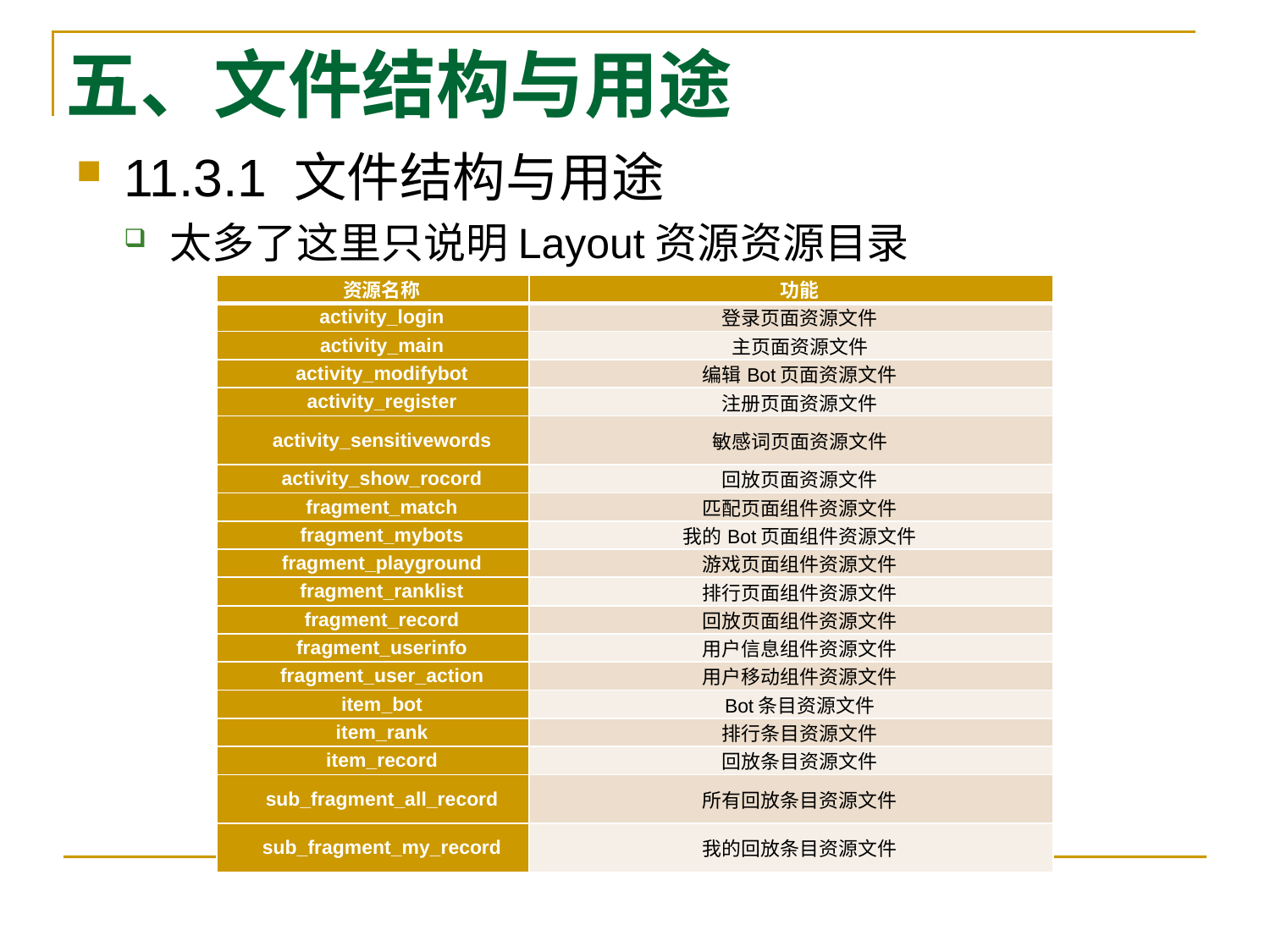

# 五、文件结构与用途
11.3.1 文件结构与用途
太多了这里只说明Layout资源资源目录

| 资源名称 | 功能 |
| --- | --- |
| activity\_login | 登录页面资源文件 |
| activity\_main | 主页面资源文件 |
| activity\_modifybot | 编辑Bot页面资源文件 |
| activity\_register | 注册页面资源文件 |
| activity\_sensitivewords | 敏感词页面资源文件 |
| activity\_show\_rocord | 回放页面资源文件 |
| fragment\_match | 匹配页面组件资源文件 |
| fragment\_mybots | 我的Bot页面组件资源文件 |
| fragment\_playground | 游戏页面组件资源文件 |
| fragment\_ranklist | 排行页面组件资源文件 |
| fragment\_record | 回放页面组件资源文件 |
| fragment\_userinfo | 用户信息组件资源文件 |
| fragment\_user\_action | 用户移动组件资源文件 |
| item\_bot | Bot条目资源文件 |
| item\_rank | 排行条目资源文件 |
| item\_record | 回放条目资源文件 |
| sub\_fragment\_all\_record | 所有回放条目资源文件 |
| sub\_fragment\_my\_record | 我的回放条目资源文件 |